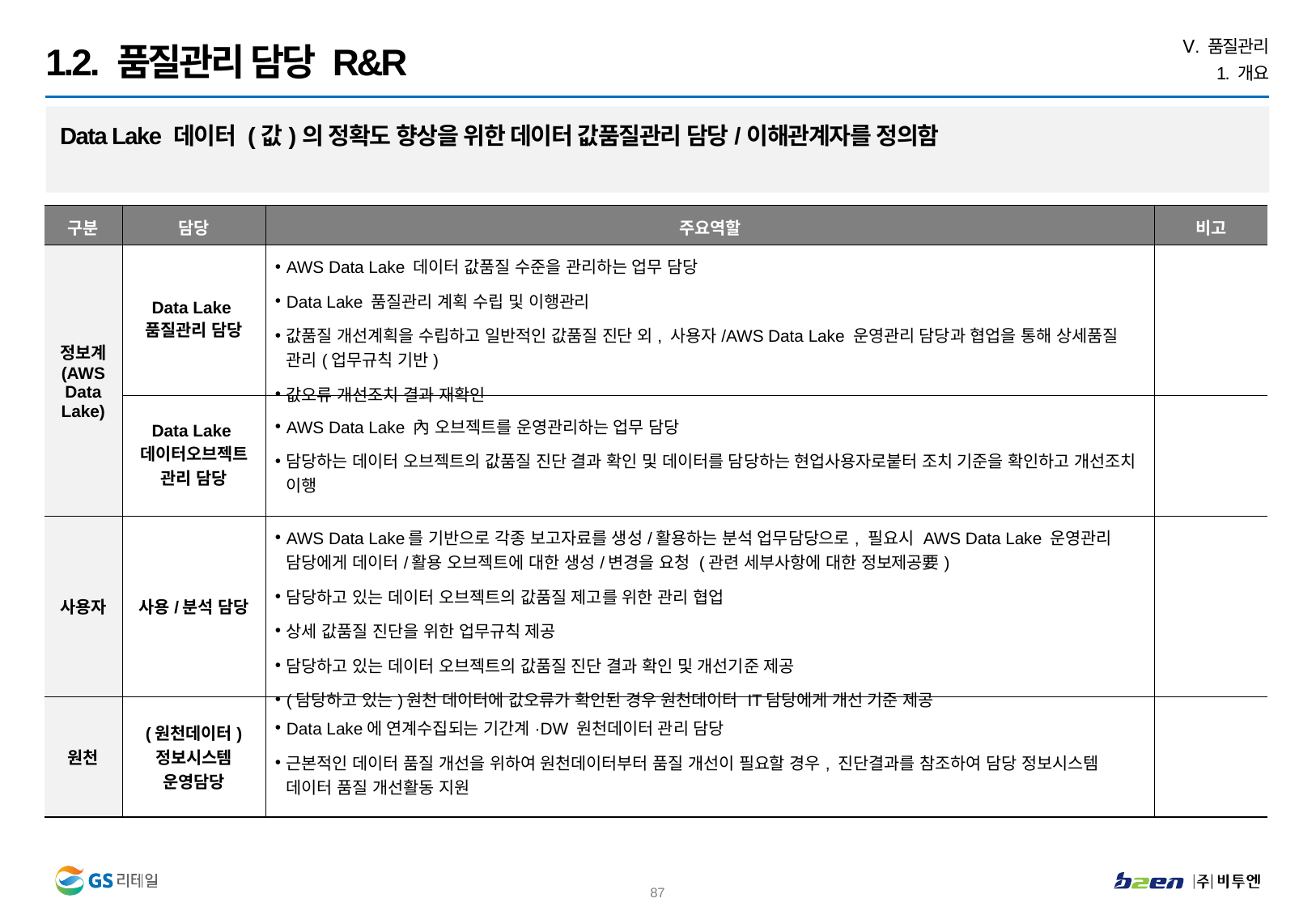

Ⅴ. 품질관리
1. 개요
1.2. 품질관리 담당 R&R
Data Lake 데이터 (값)의 정확도 향상을 위한 데이터 값품질관리 담당/이해관계자를 정의함
| 구분 | 담당 | 주요역할 | 비고 |
| --- | --- | --- | --- |
| 정보계 (AWS Data Lake) | Data Lake 품질관리 담당 | AWS Data Lake 데이터 값품질 수준을 관리하는 업무 담당 Data Lake 품질관리 계획 수립 및 이행관리 값품질 개선계획을 수립하고 일반적인 값품질 진단 외, 사용자/AWS Data Lake 운영관리 담당과 협업을 통해 상세품질 관리(업무규칙 기반) 값오류 개선조치 결과 재확인 |  |
|  | Data Lake 데이터오브젝트 관리 담당 | AWS Data Lake 內 오브젝트를 운영관리하는 업무 담당 담당하는 데이터 오브젝트의 값품질 진단 결과 확인 및 데이터를 담당하는 현업사용자로붙터 조치 기준을 확인하고 개선조치 이행 |  |
| 사용자 | 사용/분석 담당 | AWS Data Lake를 기반으로 각종 보고자료를 생성/활용하는 분석 업무담당으로, 필요시 AWS Data Lake 운영관리 담당에게 데이터/활용 오브젝트에 대한 생성/변경을 요청 (관련 세부사항에 대한 정보제공要) 담당하고 있는 데이터 오브젝트의 값품질 제고를 위한 관리 협업 상세 값품질 진단을 위한 업무규칙 제공 담당하고 있는 데이터 오브젝트의 값품질 진단 결과 확인 및 개선기준 제공 (담당하고 있는)원천 데이터에 값오류가 확인된 경우 원천데이터 IT담당에게 개선 기준 제공 |  |
| 원천 | (원천데이터) 정보시스템 운영담당 | Data Lake에 연계수집되는 기간계·DW 원천데이터 관리 담당 근본적인 데이터 품질 개선을 위하여 원천데이터부터 품질 개선이 필요할 경우, 진단결과를 참조하여 담당 정보시스템 데이터 품질 개선활동 지원 |  |
87